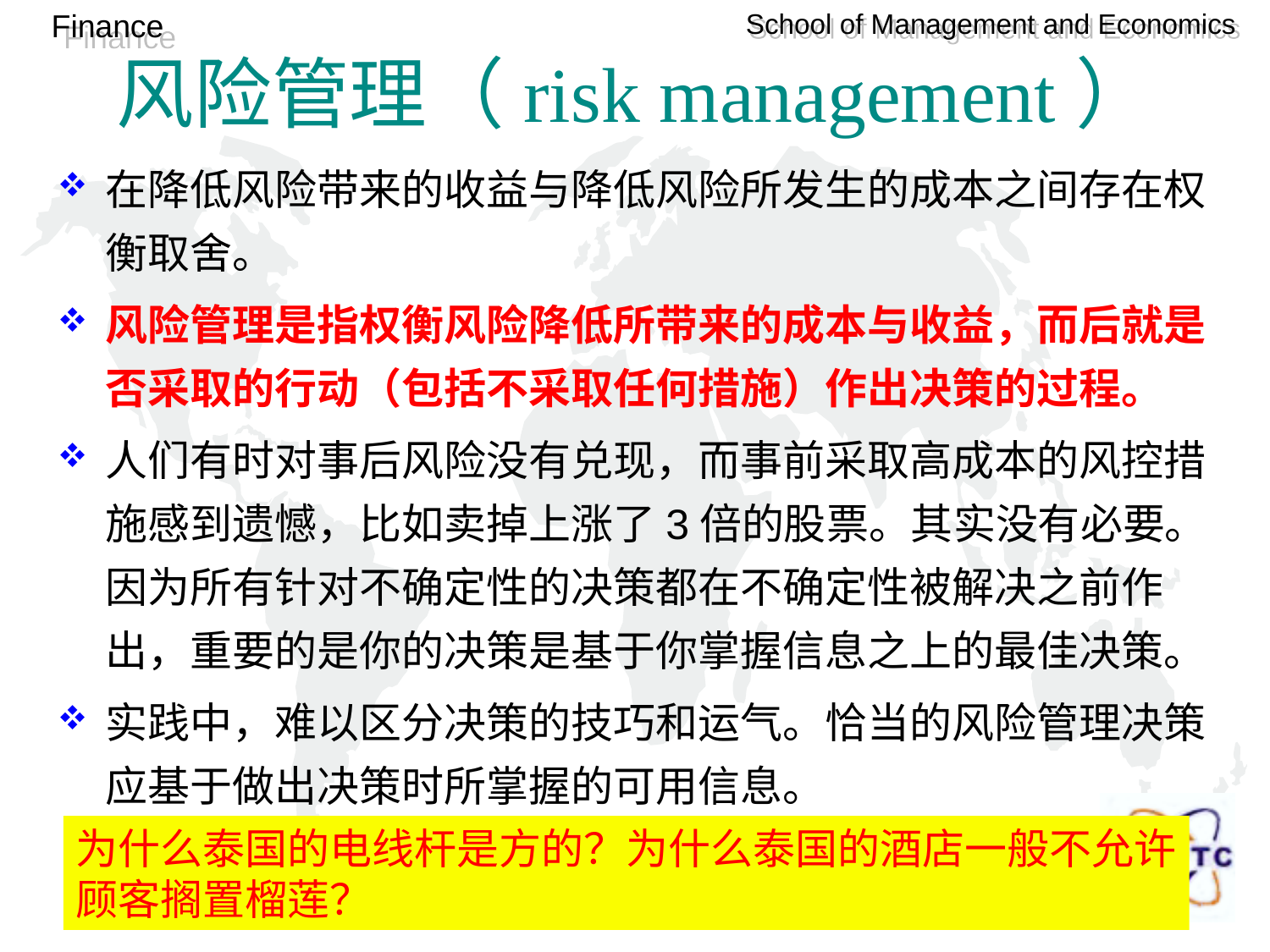

# 风险管理（risk management）
在降低风险带来的收益与降低风险所发生的成本之间存在权衡取舍。
风险管理是指权衡风险降低所带来的成本与收益，而后就是否采取的行动（包括不采取任何措施）作出决策的过程。
人们有时对事后风险没有兑现，而事前采取高成本的风控措施感到遗憾，比如卖掉上涨了3倍的股票。其实没有必要。因为所有针对不确定性的决策都在不确定性被解决之前作出，重要的是你的决策是基于你掌握信息之上的最佳决策。
实践中，难以区分决策的技巧和运气。恰当的风险管理决策应基于做出决策时所掌握的可用信息。
为什么泰国的电线杆是方的？为什么泰国的酒店一般不允许顾客搁置榴莲？